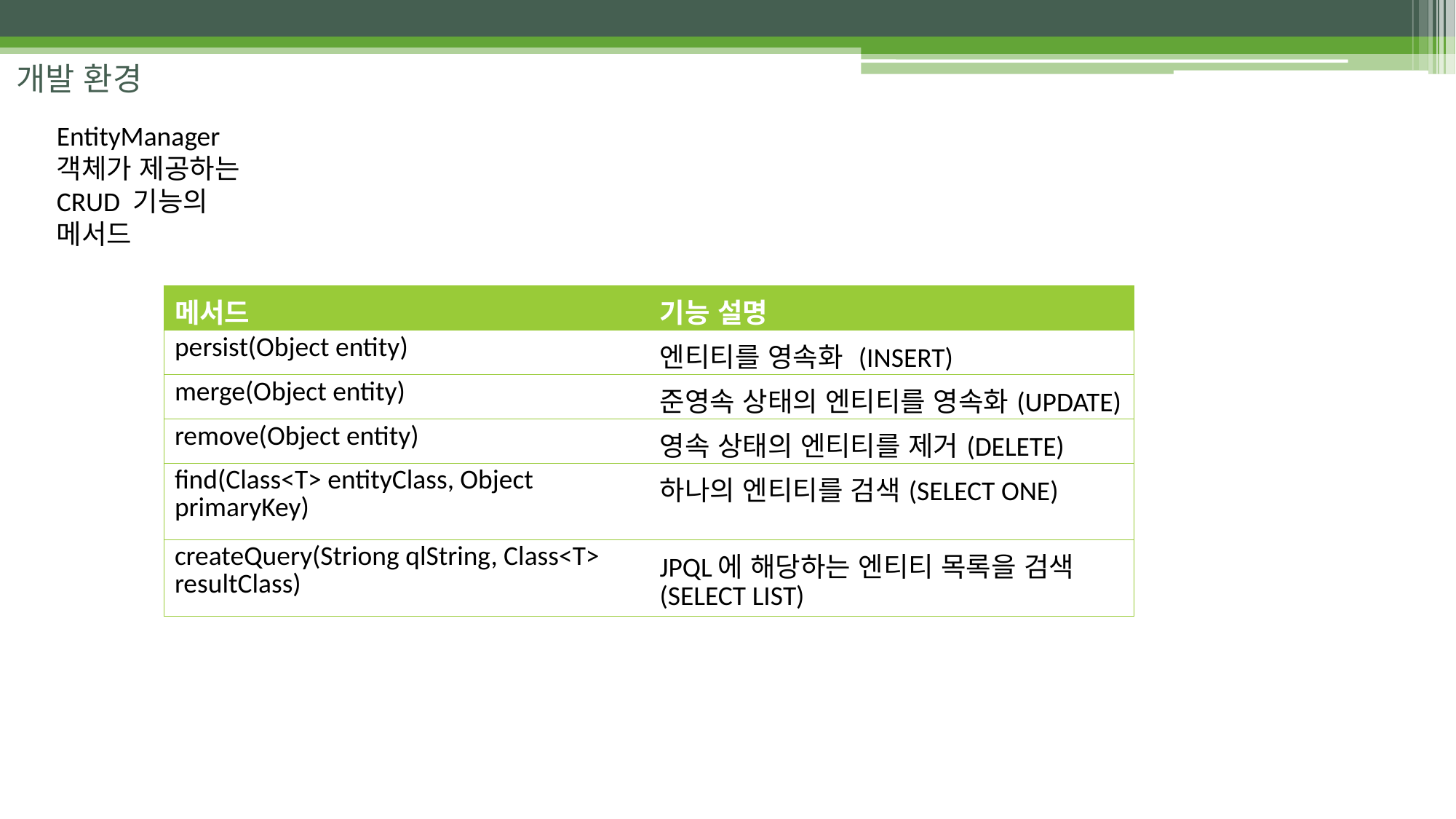

개발 환경
EntityManager 객체가 제공하는 CRUD 기능의 메서드
| 메서드 | 기능 설명 |
| --- | --- |
| persist(Object entity) | 엔티티를 영속화 (INSERT) |
| merge(Object entity) | 준영속 상태의 엔티티를 영속화(UPDATE) |
| remove(Object entity) | 영속 상태의 엔티티를 제거(DELETE) |
| find(Class<T> entityClass, Object primaryKey) | 하나의 엔티티를 검색(SELECT ONE) |
| createQuery(Striong qlString, Class<T> resultClass) | JPQL에 해당하는 엔티티 목록을 검색 (SELECT LIST) |